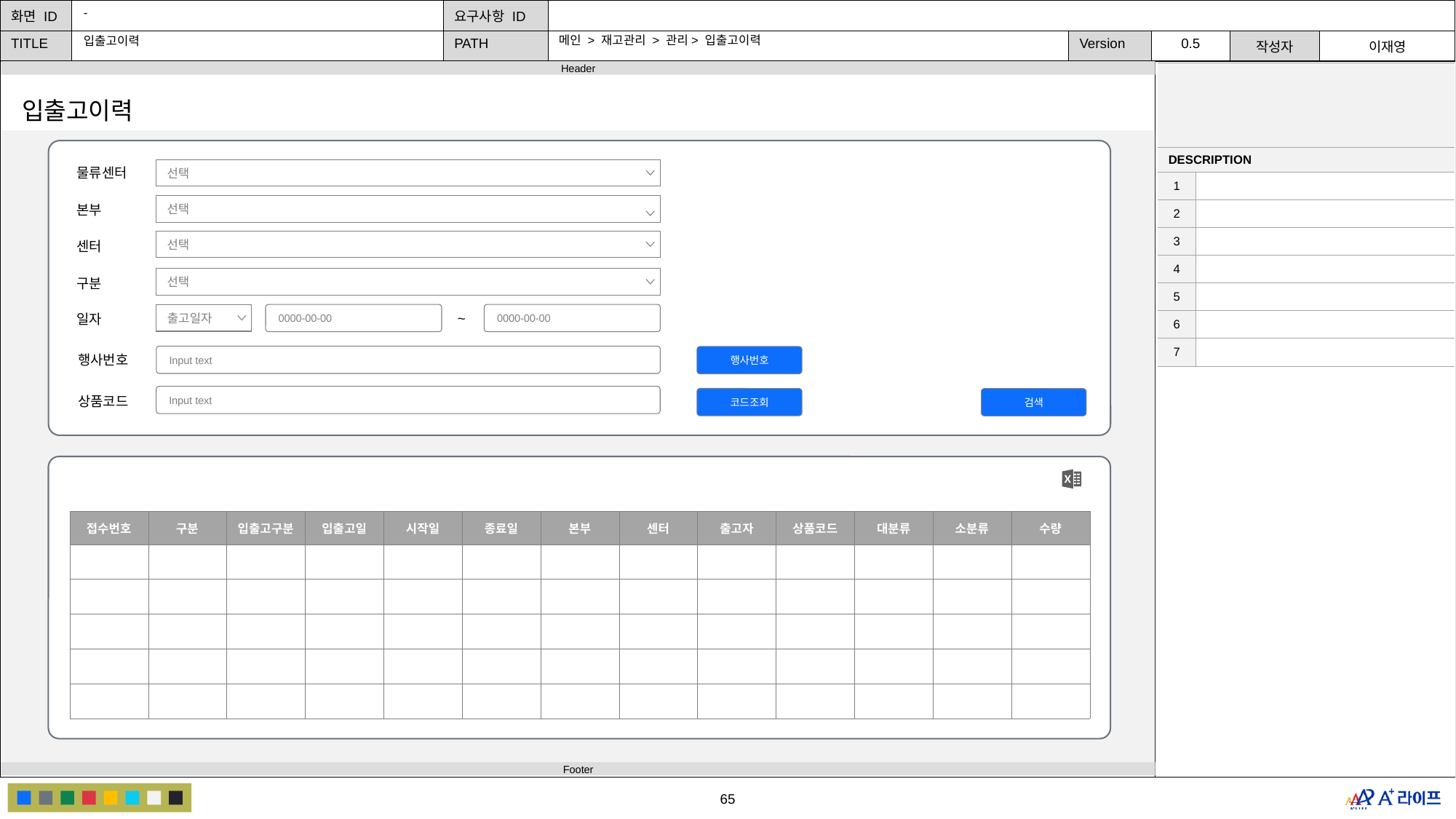

-

메인 > 재고관리 > 관리> 입출고이력
입출고이력
|  |  |
| --- | --- |
| DESCRIPTION |  |
| 1 |  |
| 2 |  |
| 3 |  |
| 4 |  |
| 5 |  |
| 6 |  |
| 7 |  |
입출고이력

물류센터
선택

선택

본부
선택

센터
선택

구분
0000-00-00
0000-00-00
출고일자

~
일자
Input text
행사번호
행사번호
Input text
코드조회
상품코드
검색

| 접수번호 | 구분 | 입출고구분 | 입출고일 | 시작일 | 종료일 | 본부 | 센터 | 출고자 | 상품코드 | 대분류 | 소분류 | 수량 |
| --- | --- | --- | --- | --- | --- | --- | --- | --- | --- | --- | --- | --- |
|  |  |  |  |  |  |  |  |  |  |  |  |  |
|  |  |  |  |  |  |  |  |  |  |  |  |  |
|  |  |  |  |  |  |  |  |  |  |  |  |  |
|  |  |  |  |  |  |  |  |  |  |  |  |  |
|  |  |  |  |  |  |  |  |  |  |  |  |  |